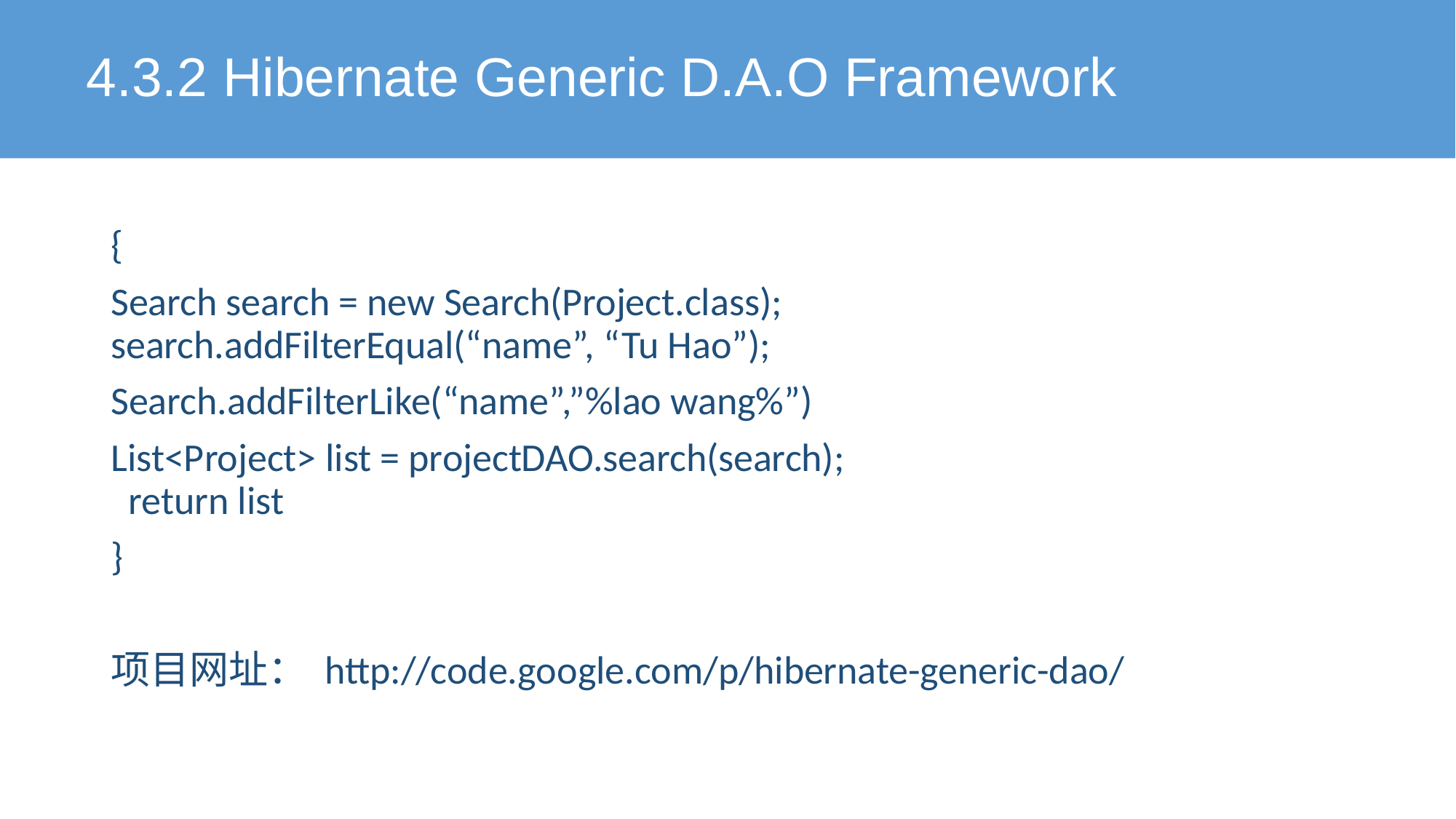

# 4.3.2 Hibernate Generic D.A.O Framework

{
Search search = new Search(Project.class);
search.addFilterEqual(“name”, “Tu Hao”);
Search.addFilterLike(“name”,”%lao wang%”)
List<Project> list = projectDAO.search(search);
  return list
}

项目网址： http://code.google.com/p/hibernate-generic-dao/